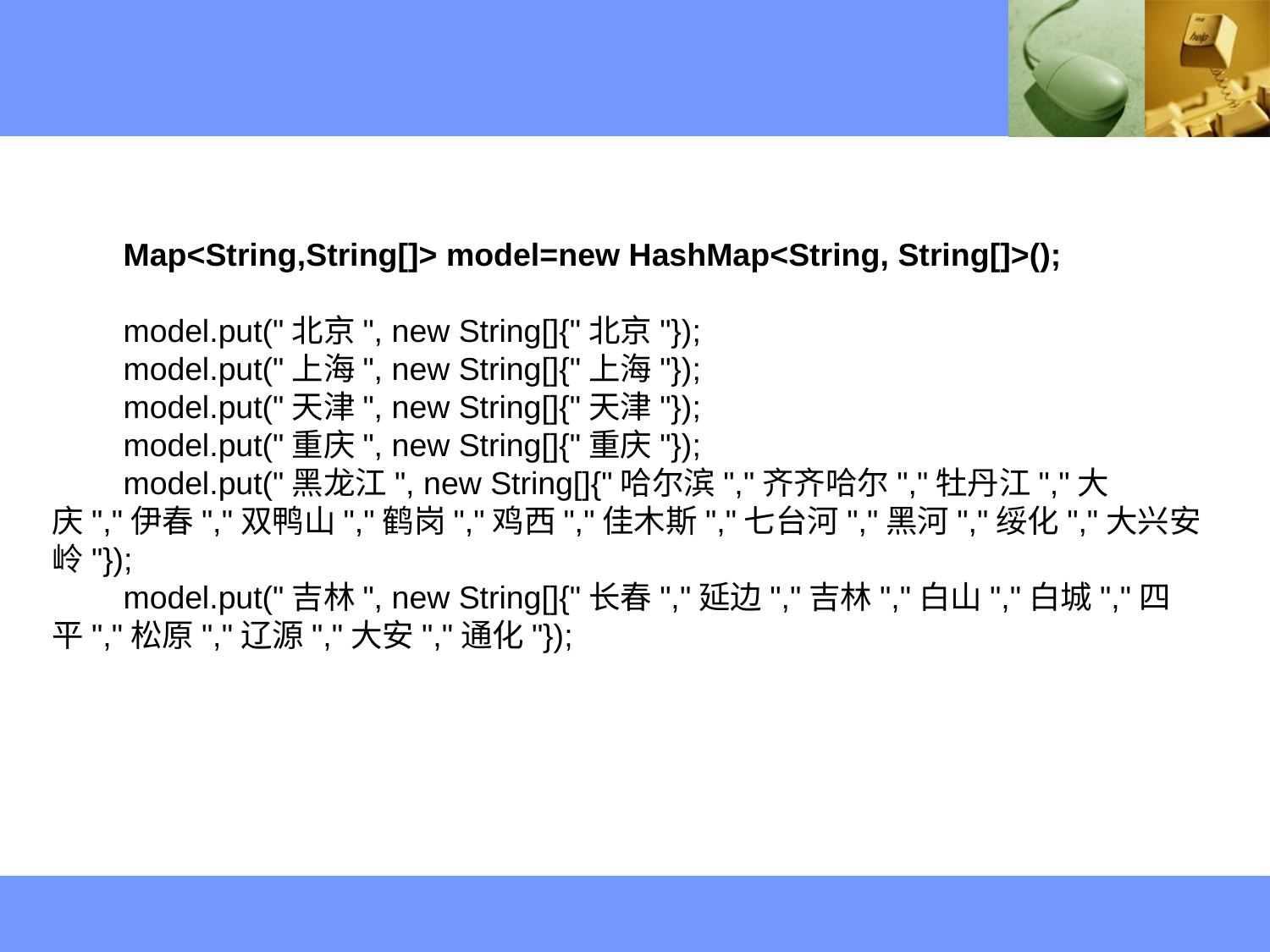

Map<String,String[]> model=new HashMap<String, String[]>();

        model.put("北京", new String[]{"北京"});
        model.put("上海", new String[]{"上海"});
        model.put("天津", new String[]{"天津"});
        model.put("重庆", new String[]{"重庆"});
        model.put("黑龙江", new String[]{"哈尔滨","齐齐哈尔","牡丹江","大庆","伊春","双鸭山","鹤岗","鸡西","佳木斯","七台河","黑河","绥化","大兴安岭"});
        model.put("吉林", new String[]{"长春","延边","吉林","白山","白城","四平","松原","辽源","大安","通化"});